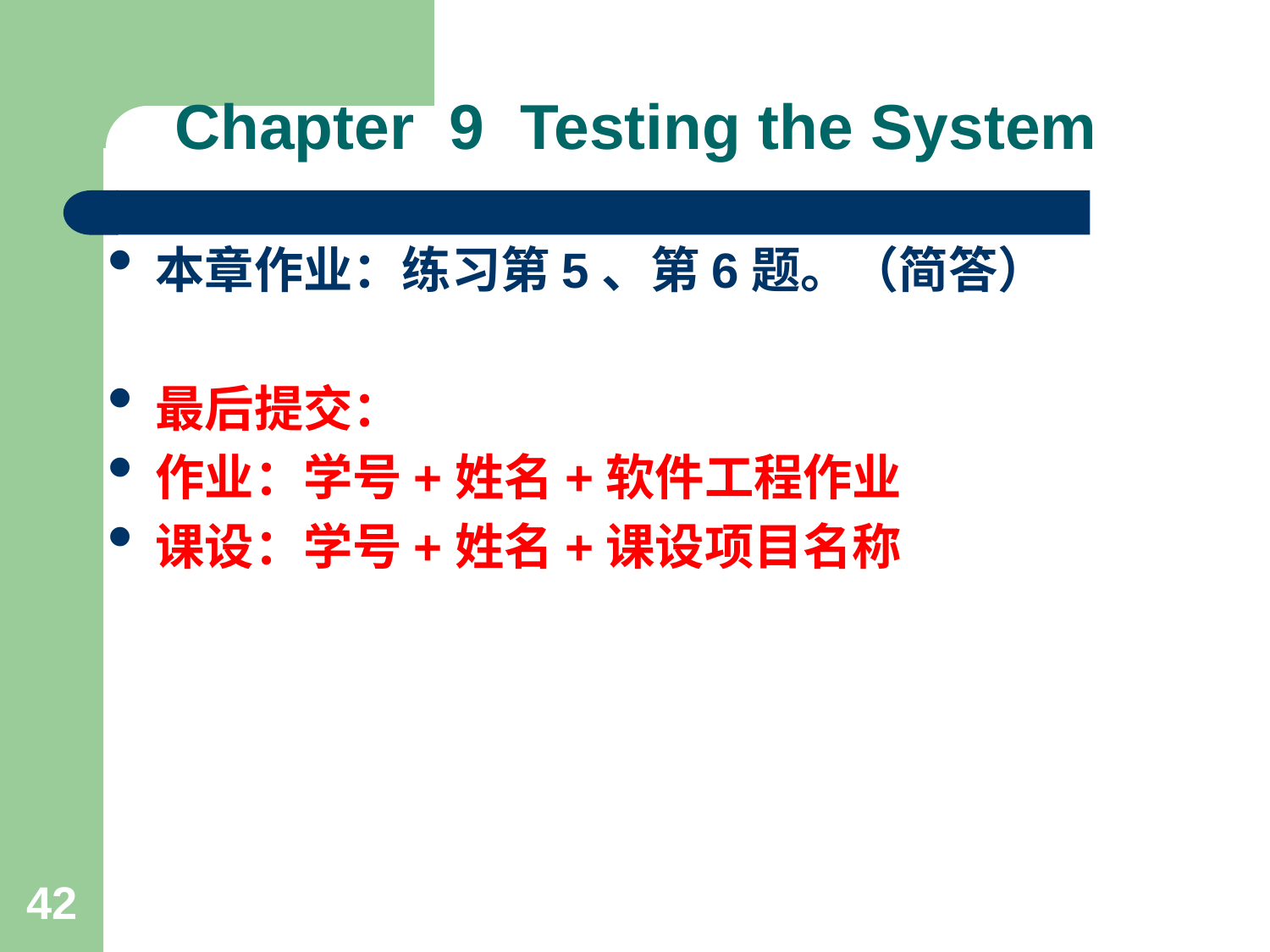

# Chapter  9  Testing the System
本章作业：练习第5、第6题。（简答）

最后提交：
作业：学号+姓名+软件工程作业
课设：学号+姓名+课设项目名称

42